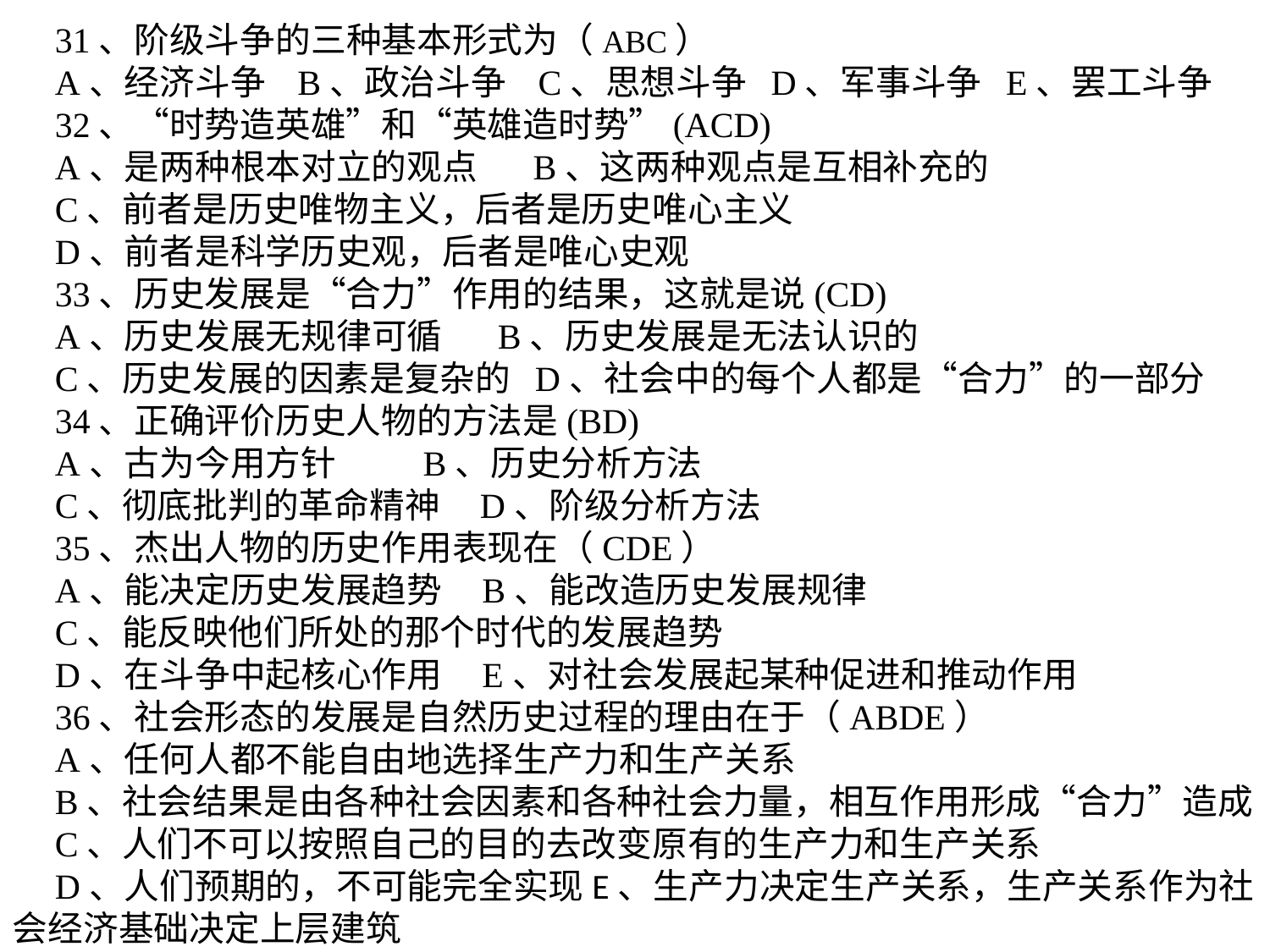

31、阶级斗争的三种基本形式为（ABC）
A、经济斗争   B、政治斗争   C、思想斗争  D、军事斗争  E、罢工斗争
32、“时势造英雄”和“英雄造时势”(ACD)
A、是两种根本对立的观点      B、这两种观点是互相补充的
C、前者是历史唯物主义，后者是历史唯心主义
D、前者是科学历史观，后者是唯心史观
33、历史发展是“合力”作用的结果，这就是说(CD)
A、历史发展无规律可循      B、历史发展是无法认识的
C、历史发展的因素是复杂的  D、社会中的每个人都是“合力”的一部分
34、正确评价历史人物的方法是(BD)
A、古为今用方针          B、历史分析方法
C、彻底批判的革命精神    D、阶级分析方法
35、杰出人物的历史作用表现在（CDE）
A、能决定历史发展趋势    B、能改造历史发展规律
C、能反映他们所处的那个时代的发展趋势
D、在斗争中起核心作用    E、对社会发展起某种促进和推动作用
36、社会形态的发展是自然历史过程的理由在于（ABDE）
A、任何人都不能自由地选择生产力和生产关系
B、社会结果是由各种社会因素和各种社会力量，相互作用形成“合力”造成
C、人们不可以按照自己的目的去改变原有的生产力和生产关系
D、人们预期的，不可能完全实现E、生产力决定生产关系，生产关系作为社会经济基础决定上层建筑